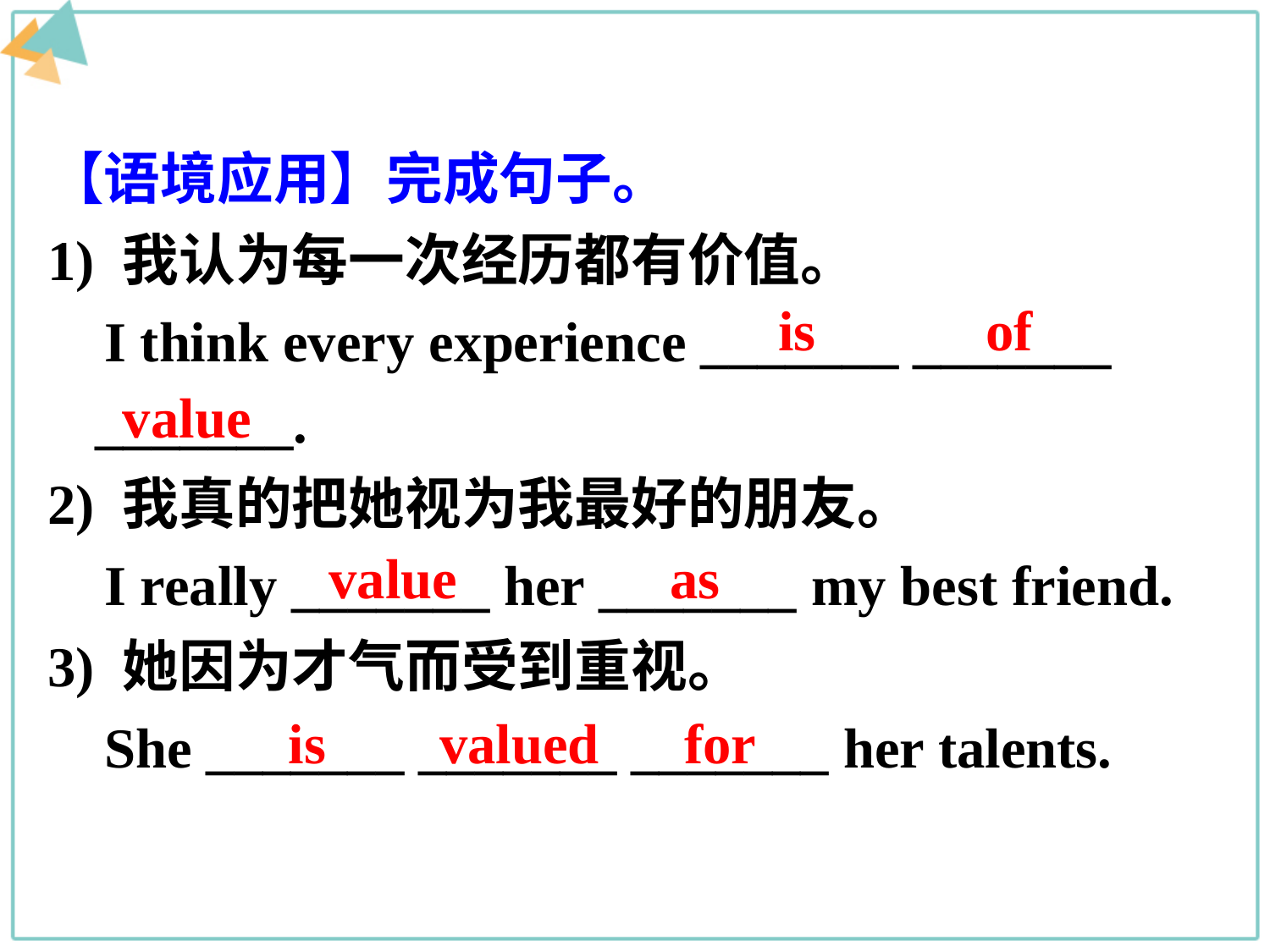

【语境应用】完成句子。
1) 我认为每一次经历都有价值。
    I think every experience _______ _______ _______.
2) 我真的把她视为我最好的朋友。
    I really _______ her _______ my best friend.
3) 她因为才气而受到重视。
    She _______ _______ _______ her talents.
is            of
value
value               as
is        valued      for